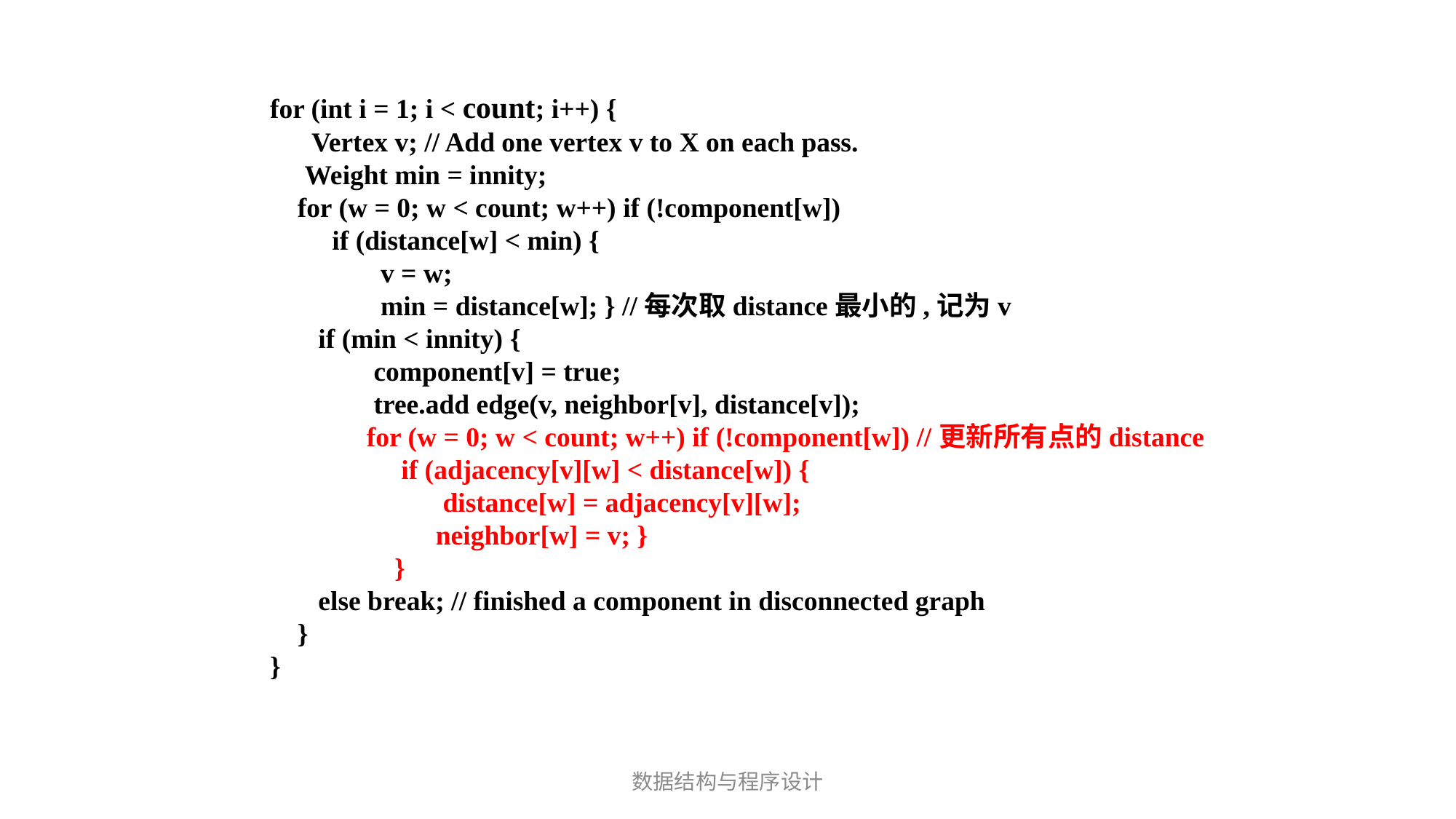

for (int i = 1; i < count; i++) {
      Vertex v; // Add one vertex v to X on each pass.
     Weight min = innity;
    for (w = 0; w < count; w++) if (!component[w])
         if (distance[w] < min) {
                v = w;
                min = distance[w]; } //每次取distance最小的,记为v
       if (min < innity) {
               component[v] = true;
               tree.add edge(v, neighbor[v], distance[v]);
              for (w = 0; w < count; w++) if (!component[w]) //更新所有点的distance
                   if (adjacency[v][w] < distance[w]) {
                         distance[w] = adjacency[v][w];
                        neighbor[w] = v; }
                  }
       else break; // finished a component in disconnected graph
    }
}

数据结构与程序设计
85